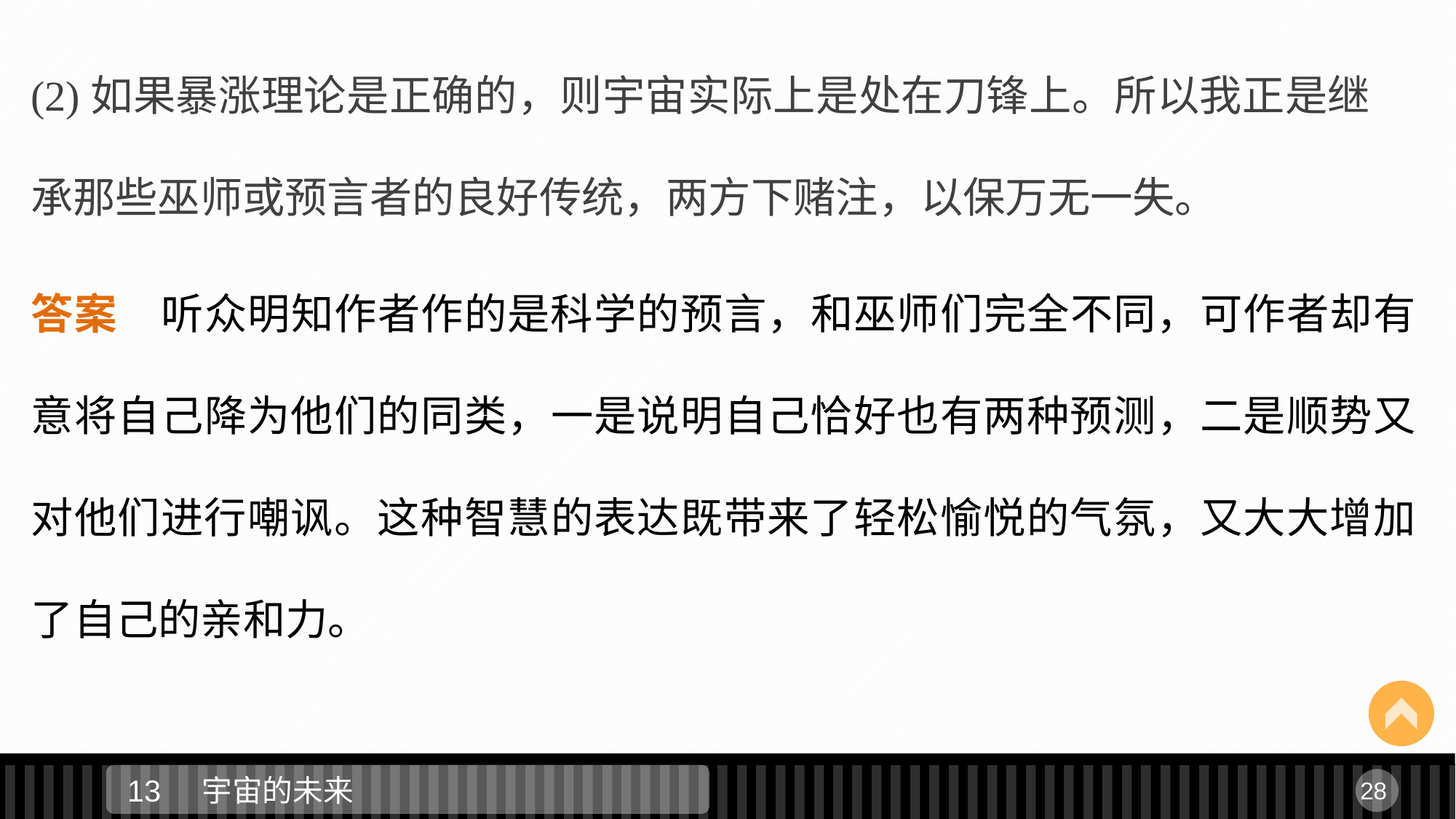

(2)如果暴涨理论是正确的，则宇宙实际上是处在刀锋上。所以我正是继承那些巫师或预言者的良好传统，两方下赌注，以保万无一失。
答案　听众明知作者作的是科学的预言，和巫师们完全不同，可作者却有意将自己降为他们的同类，一是说明自己恰好也有两种预测，二是顺势又对他们进行嘲讽。这种智慧的表达既带来了轻松愉悦的气氛，又大大增加了自己的亲和力。